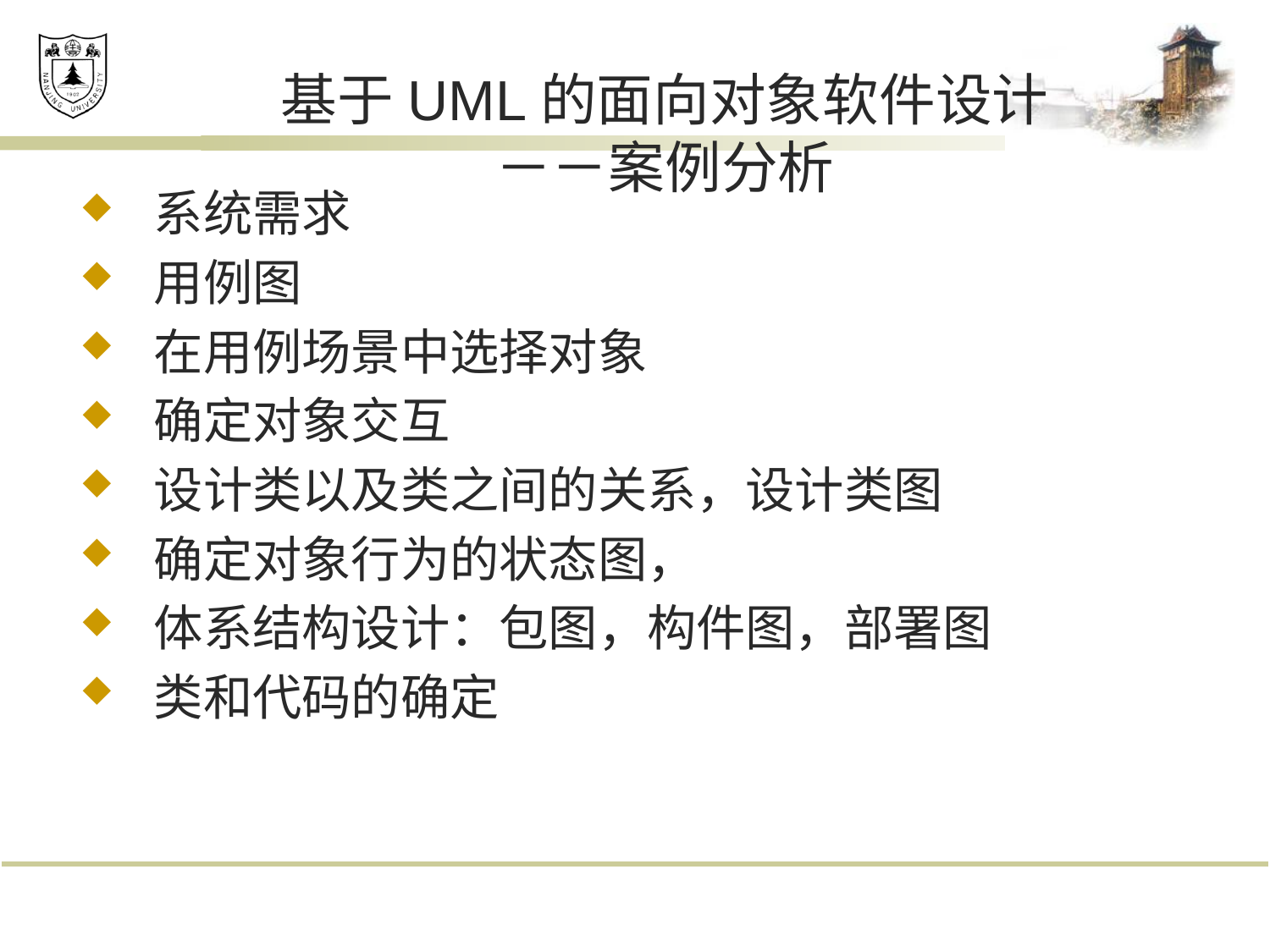

# 基于UML的面向对象软件设计 －－案例分析
系统需求
用例图
在用例场景中选择对象
确定对象交互
设计类以及类之间的关系，设计类图
确定对象行为的状态图，
体系结构设计：包图，构件图，部署图
类和代码的确定